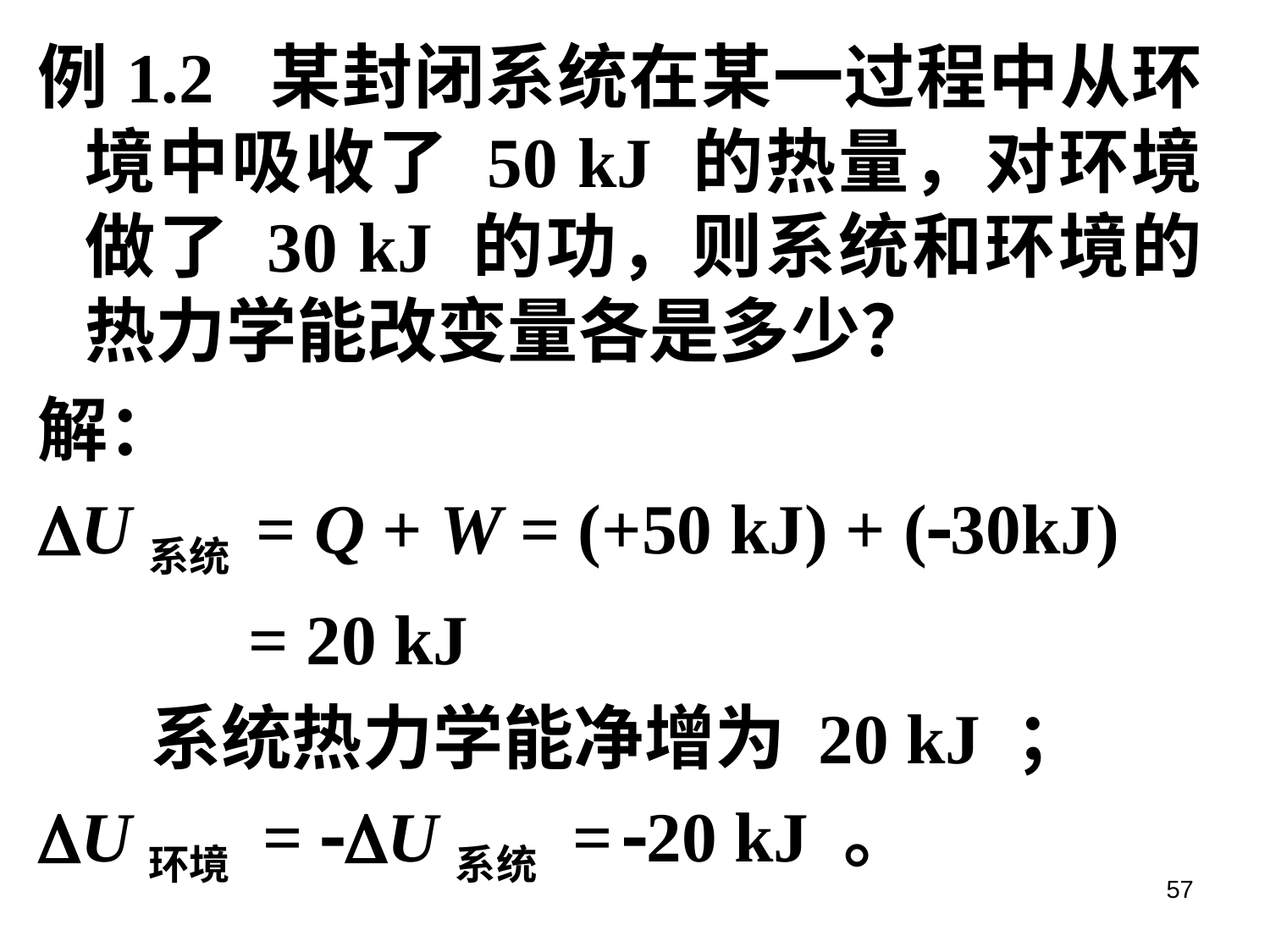

例1.2  某封闭系统在某一过程中从环境中吸收了 50 kJ 的热量，对环境做了 30 kJ 的功，则系统和环境的热力学能改变量各是多少？
解：
ΔU系统 = Q + W = (+50 kJ) + (−30kJ)
            = 20 kJ
      系统热力学能净增为 20 kJ ；
ΔU环境 = −ΔU系统  = −20 kJ 。
57